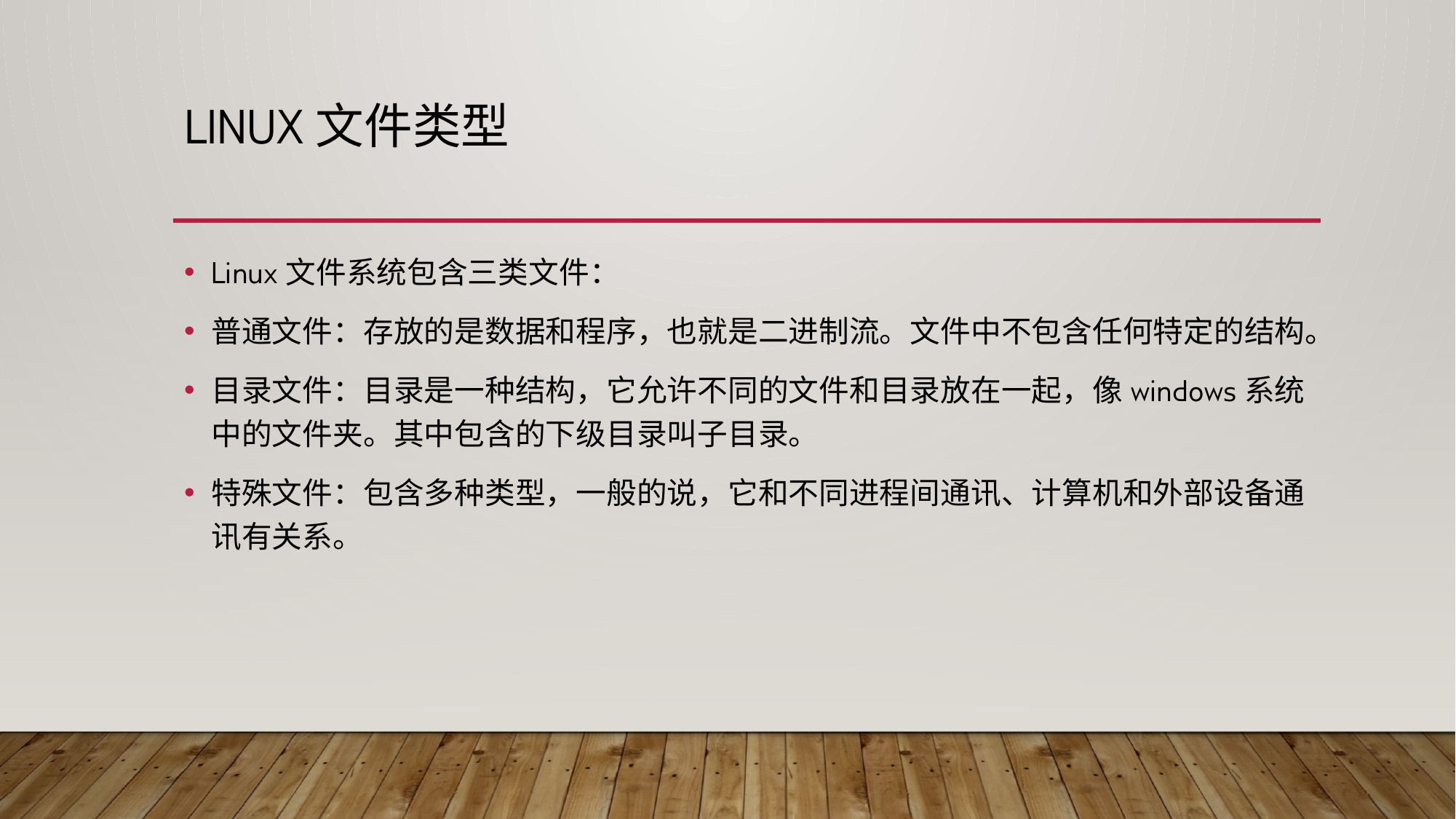

# LINUX文件类型
Linux文件系统包含三类文件：
普通文件：存放的是数据和程序，也就是二进制流。文件中不包含任何特定的结构。
目录文件：目录是一种结构，它允许不同的文件和目录放在一起，像windows系统中的文件夹。其中包含的下级目录叫子目录。
特殊文件：包含多种类型，一般的说，它和不同进程间通讯、计算机和外部设备通讯有关系。